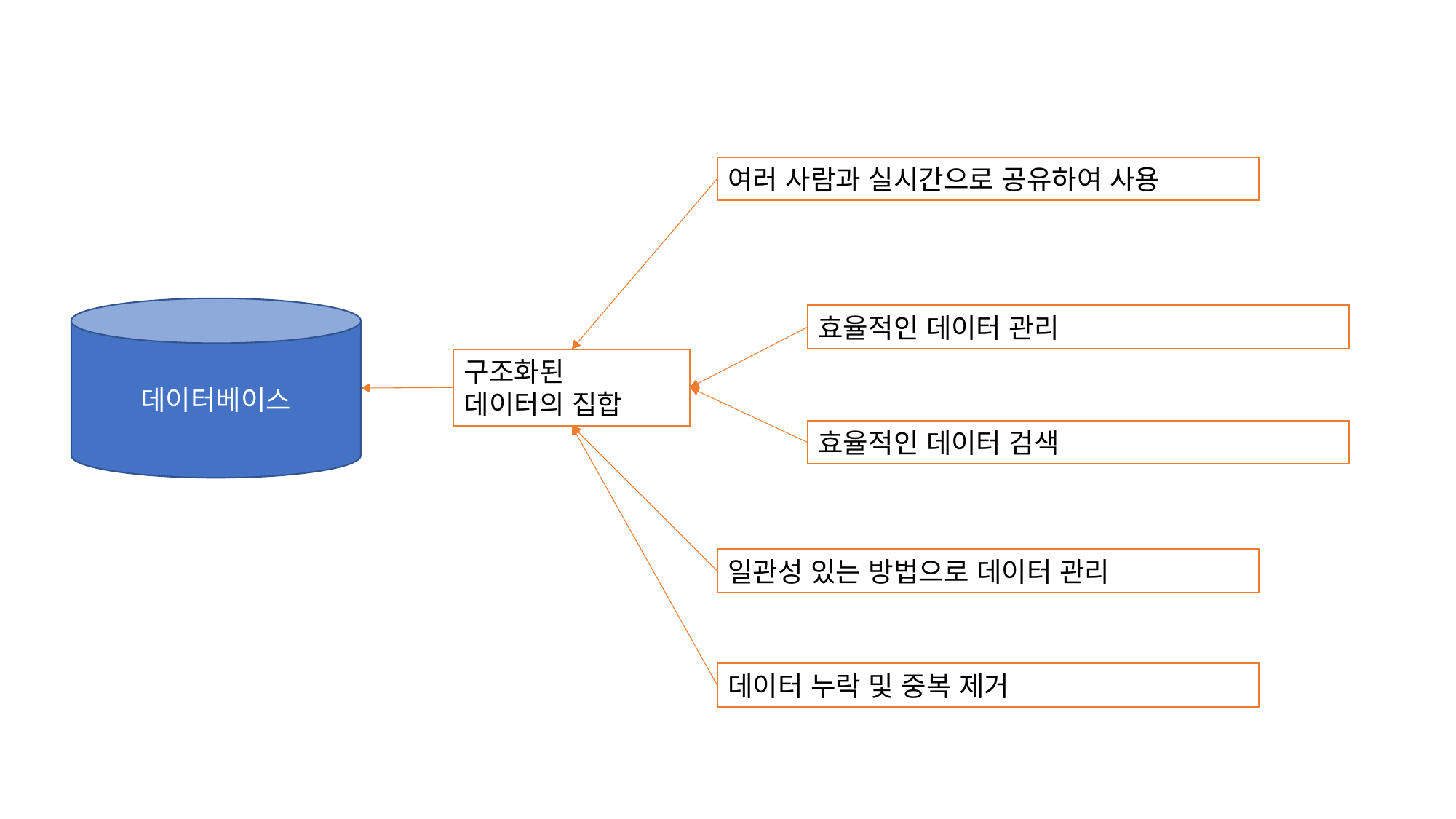

여러 사람과 실시간으로 공유하여 사용
데이터베이스
효율적인 데이터 관리
구조화된
데이터의 집합
효율적인 데이터 검색
일관성 있는 방법으로 데이터 관리
데이터 누락 및 중복 제거